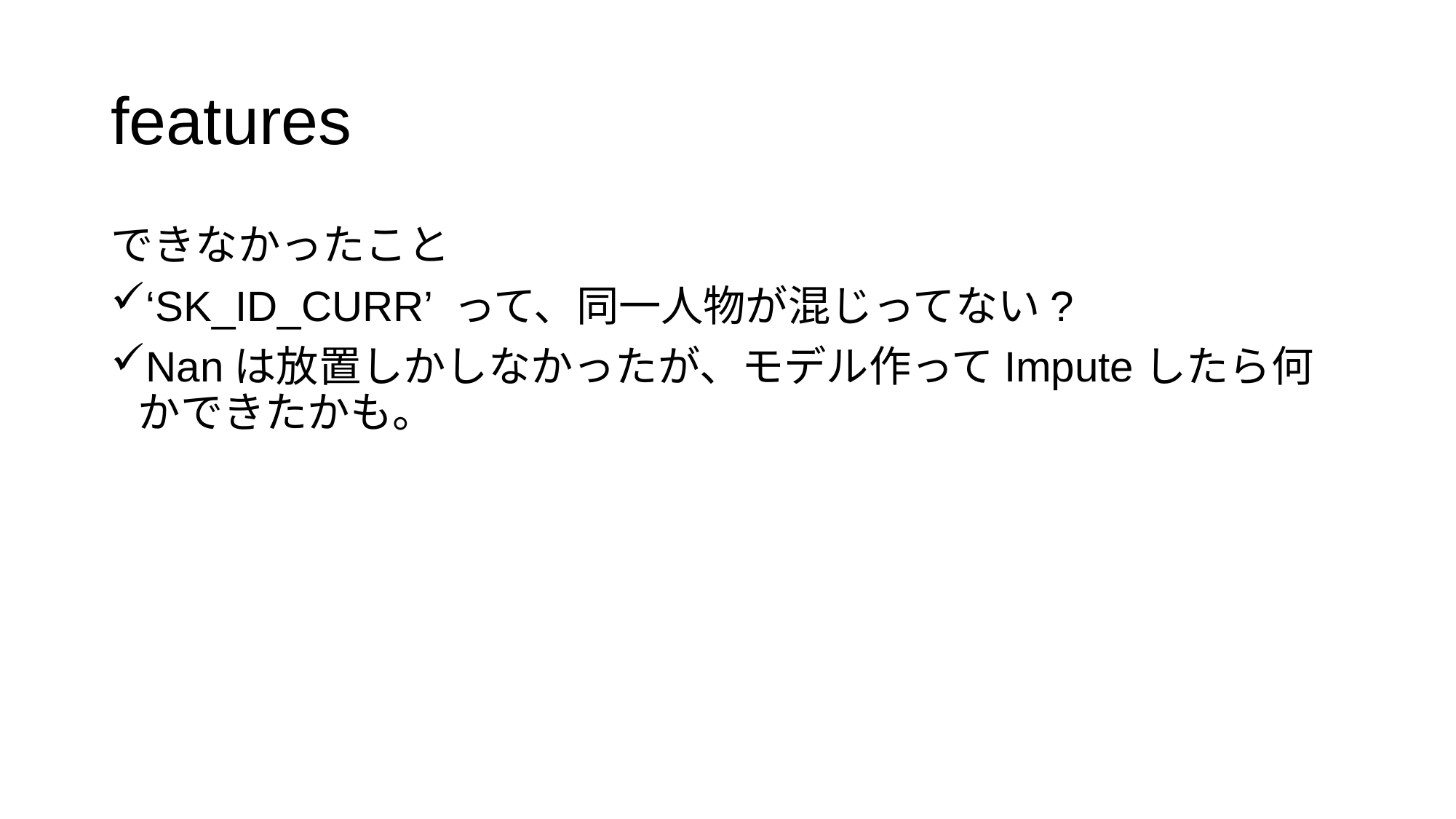

# features
できなかったこと
‘SK_ID_CURR’ って、同一人物が混じってない?
Nanは放置しかしなかったが、モデル作ってImputeしたら何かできたかも。